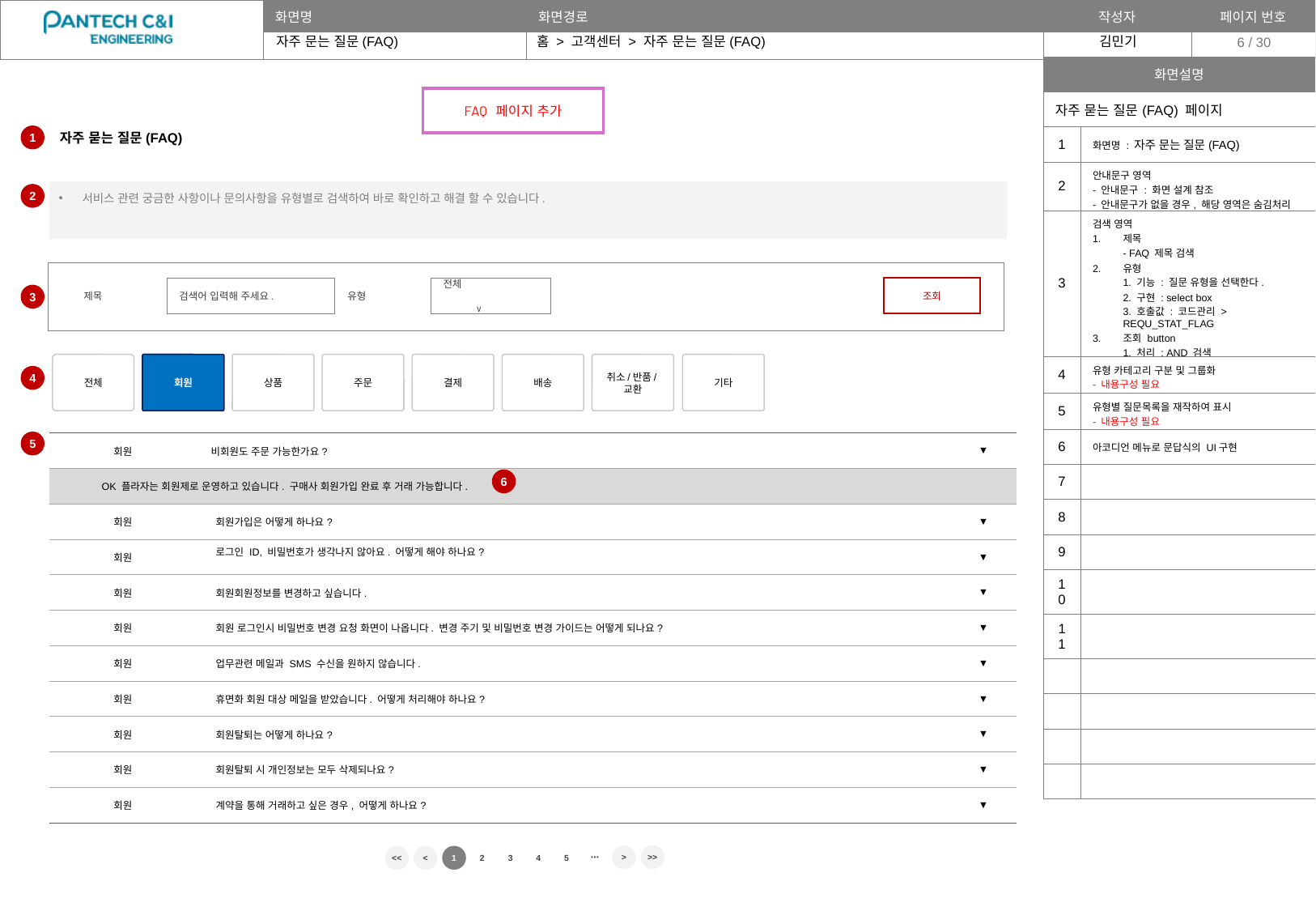

자주 문는 질문(FAQ)
홈 > 고객센터 > 자주 문는 질문(FAQ)
6 / 30
| 화면설명 |  |
| --- | --- |
| 자주 묻는 질문(FAQ) 페이지 |  |
| 1 | 화면명 : 자주 문는 질문(FAQ) |
| 2 | 안내문구 영역 - 안내문구 : 화면 설계 참조 - 안내문구가 없을 경우, 해당 영역은 숨김처리 |
| 3 | 검색 영역 제목 - FAQ 제목 검색 유형 1. 기능 : 질문 유형을 선택한다. 2. 구현 : select box 3. 호출값 : 코드관리 > REQU\_STAT\_FLAG 조회 button 1. 처리 : AND 검색 |
| 4 | 유형 카테고리 구분 및 그룹화 - 내용구성 필요 |
| 5 | 유형별 질문목록을 재작하여 표시 - 내용구성 필요 |
| 6 | 아코디언 메뉴로 문답식의 UI구현 |
| 7 |  |
| 8 |  |
| 9 |  |
| 10 |  |
| 11 |  |
|  |  |
|  |  |
|  |  |
|  |  |
FAQ  페이지 추가
자주 묻는 질문(FAQ)
1
서비스 관련 궁금한 사항이나 문의사항을 유형별로 검색하여 바로 확인하고 해결 할 수 있습니다.
2

제목
검색어 입력해 주세요.
유형
전체	           v
조회
3
회원
상품
주문
결제
배송
취소/반품/교환
기타
전체
4
5
| 회원 | 비회원도 주문 가능한가요? | ▼ |
| --- | --- | --- |
| OK 플라자는 회원제로 운영하고 있습니다. 구매사 회원가입 완료 후 거래 가능합니다. |  |  |
| 회원 | 회원가입은 어떻게 하나요? | ▼ |
| 회원 | 로그인 ID, 비밀번호가 생각나지 않아요. 어떻게 해야 하나요? | ▼ |
| 회원 | 회원회원정보를 변경하고 싶습니다. | ▼ |
| 회원 | 회원 로그인시 비밀번호 변경 요청 화면이 나옵니다. 변경 주기 및 비밀번호 변경 가이드는 어떻게 되나요? | ▼ |
| 회원 | 업무관련 메일과 SMS 수신을 원하지 않습니다. | ▼ |
| 회원 | 휴면화 회원 대상 메일을 받았습니다. 어떻게 처리해야 하나요? | ▼ |
| 회원 | 회원탈퇴는 어떻게 하나요? | ▼ |
| 회원 | 회원탈퇴 시 개인정보는 모두 삭제되나요? | ▼ |
| 회원 | 계약을 통해 거래하고 싶은 경우, 어떻게 하나요? | ▼ |
6
>>
⋯
>
3
4
5
<
1
2
<<